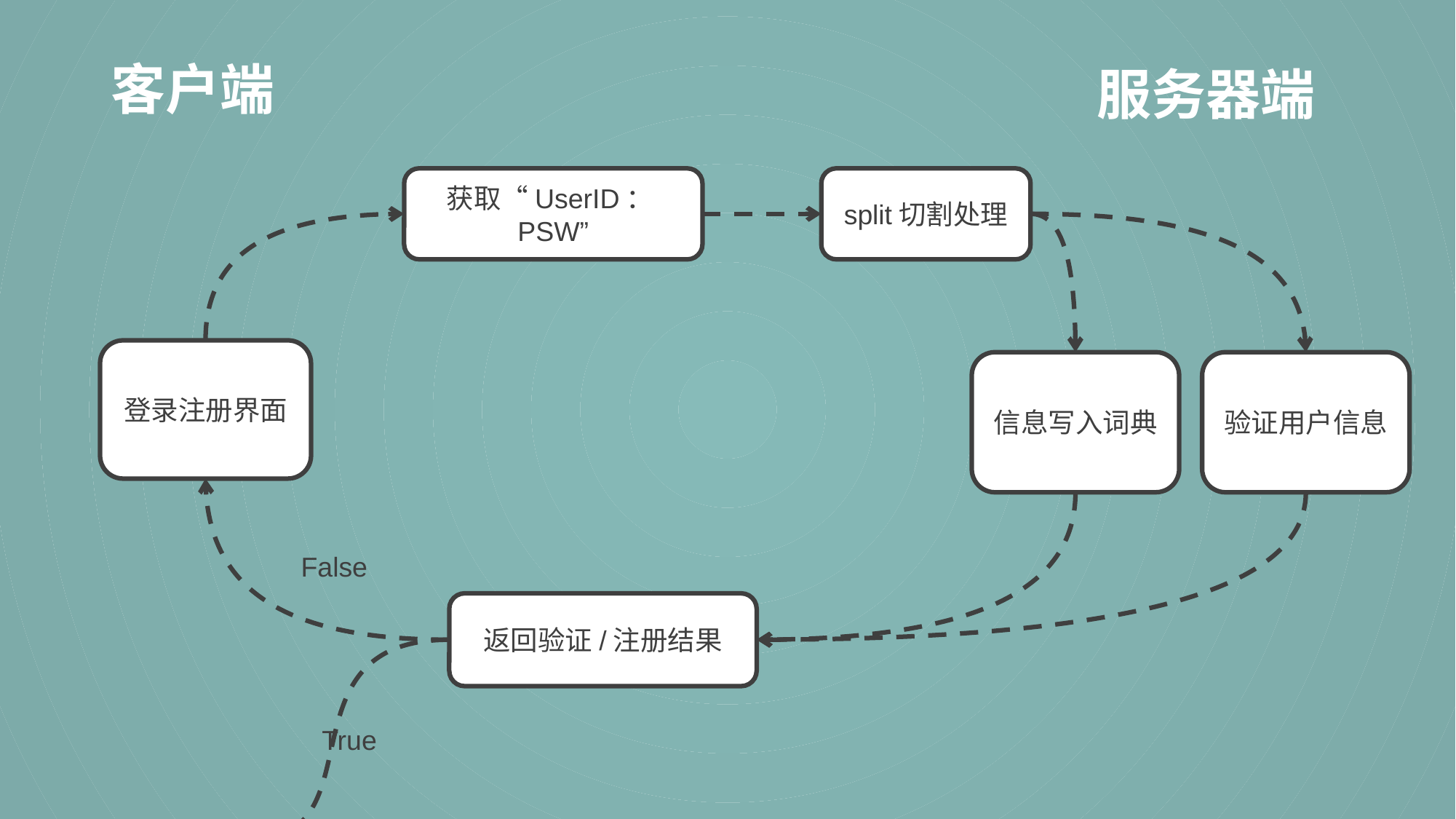

客户端
服务器端
获取“UserID：PSW”
split切割处理
登录注册界面
信息写入词典
验证用户信息
False
返回验证/注册结果
True